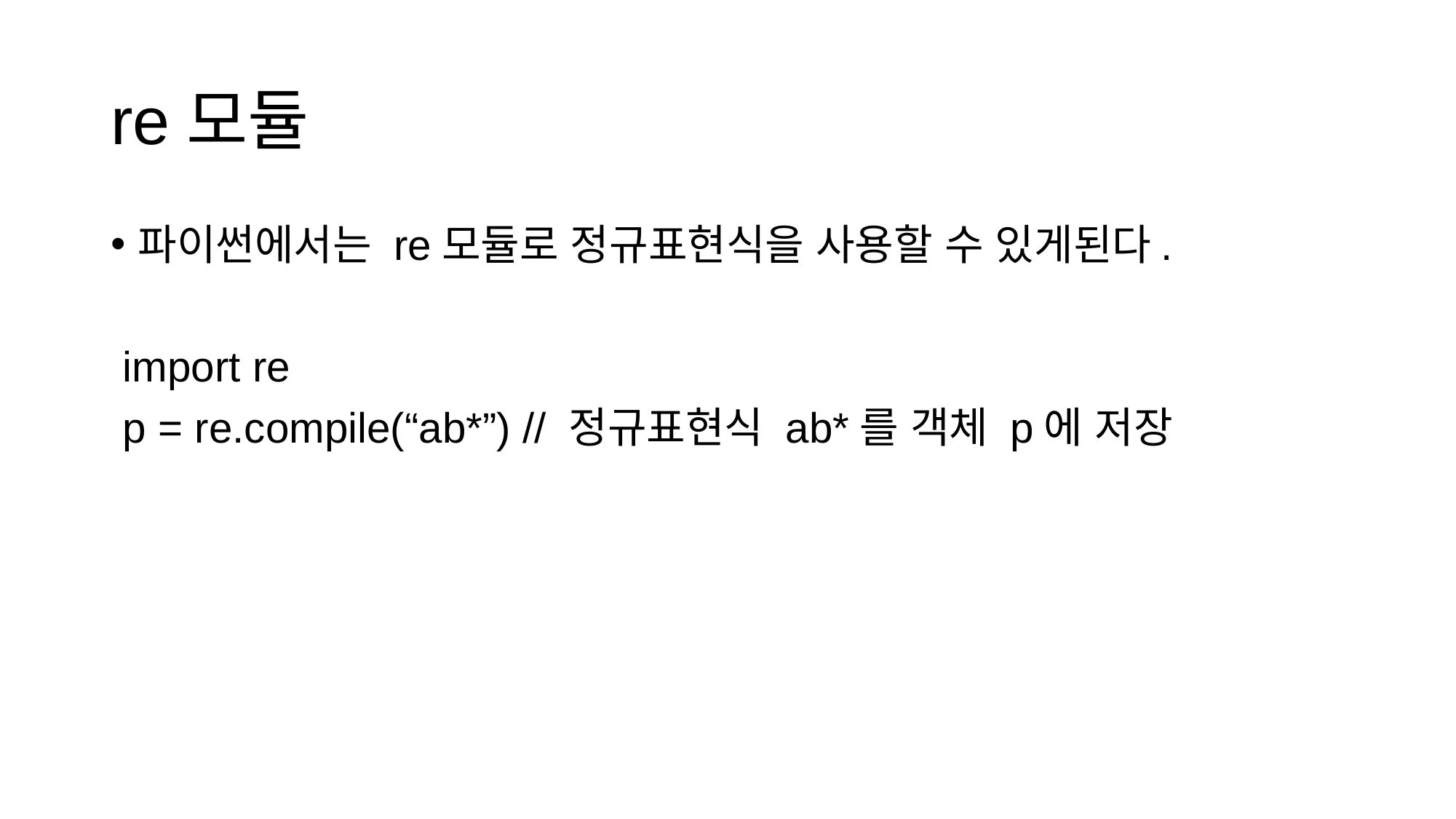

# re모듈
파이썬에서는 re모듈로 정규표현식을 사용할 수 있게된다.

 import re
 p = re.compile(“ab*”) // 정규표현식 ab*를 객체 p에 저장